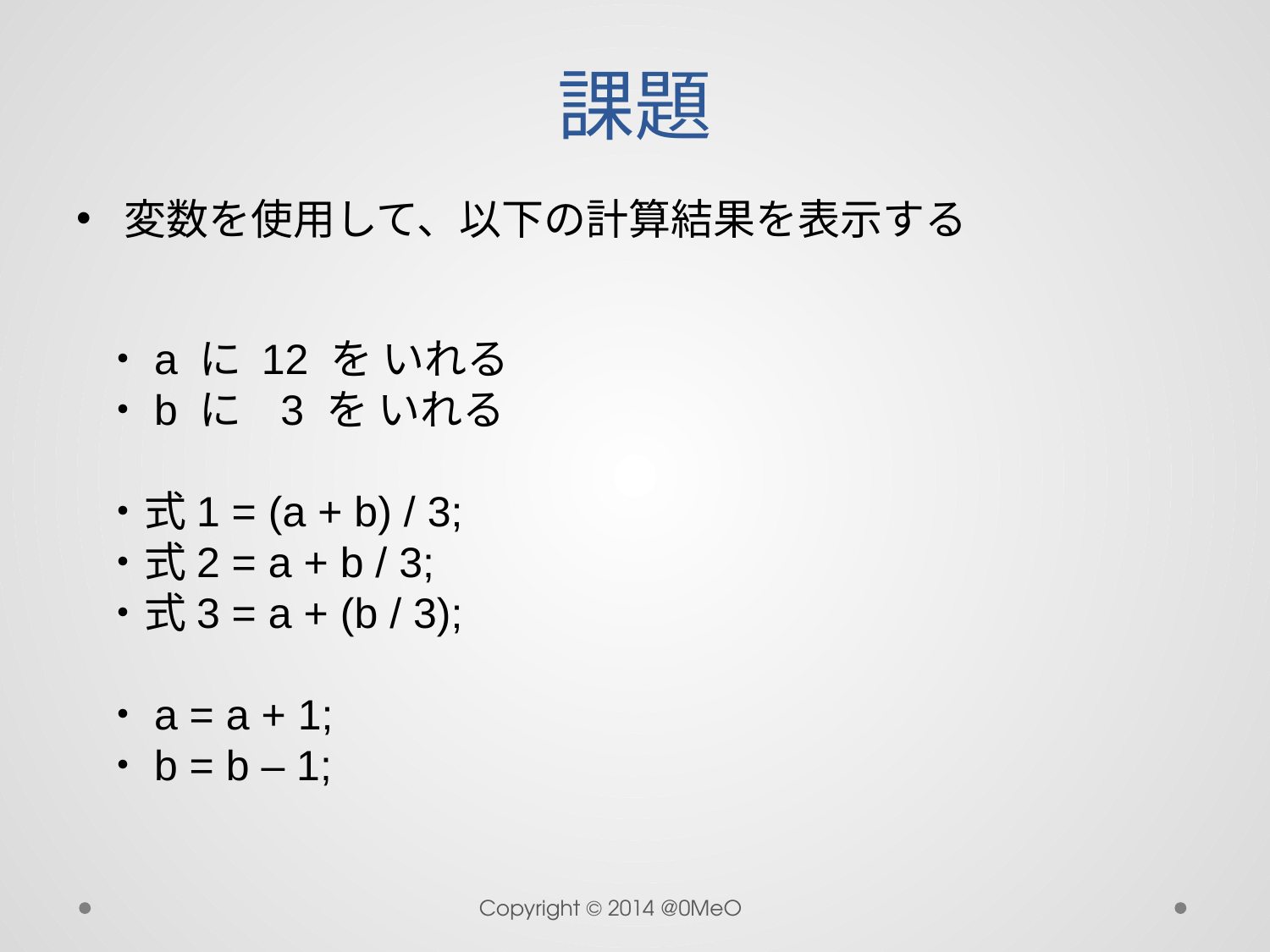

# 課題
変数を使用して、以下の計算結果を表示する
・a に 12 を いれる
・b に   3 を いれる

・式1 = (a + b) / 3;
・式2 = a + b / 3;
・式3 = a + (b / 3);

・a = a + 1;
・b = b – 1;